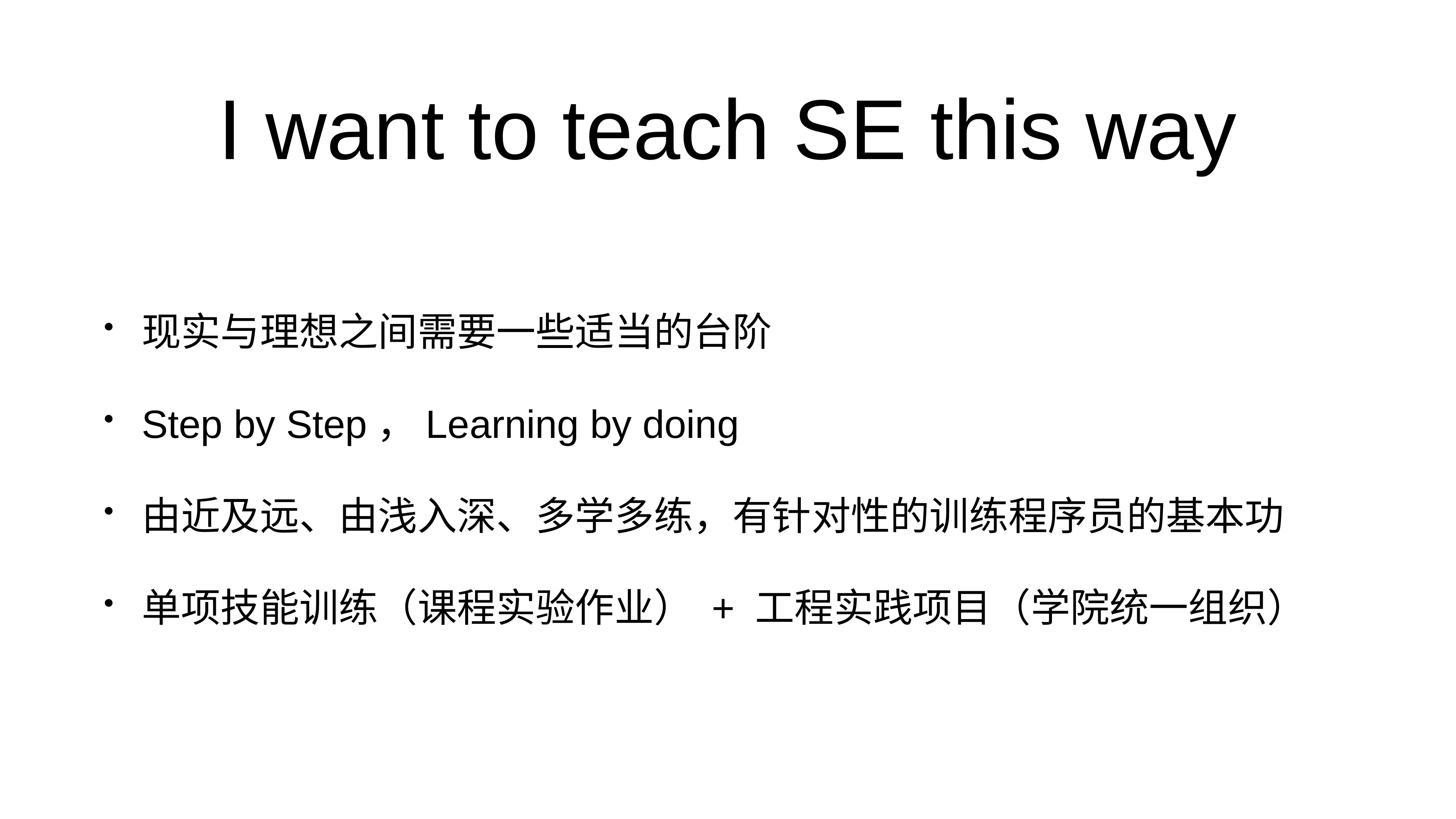

# I want to teach SE this way
现实与理想之间需要一些适当的台阶
Step by Step，Learning by doing
由近及远、由浅入深、多学多练，有针对性的训练程序员的基本功
单项技能训练（课程实验作业） + 工程实践项目（学院统一组织）